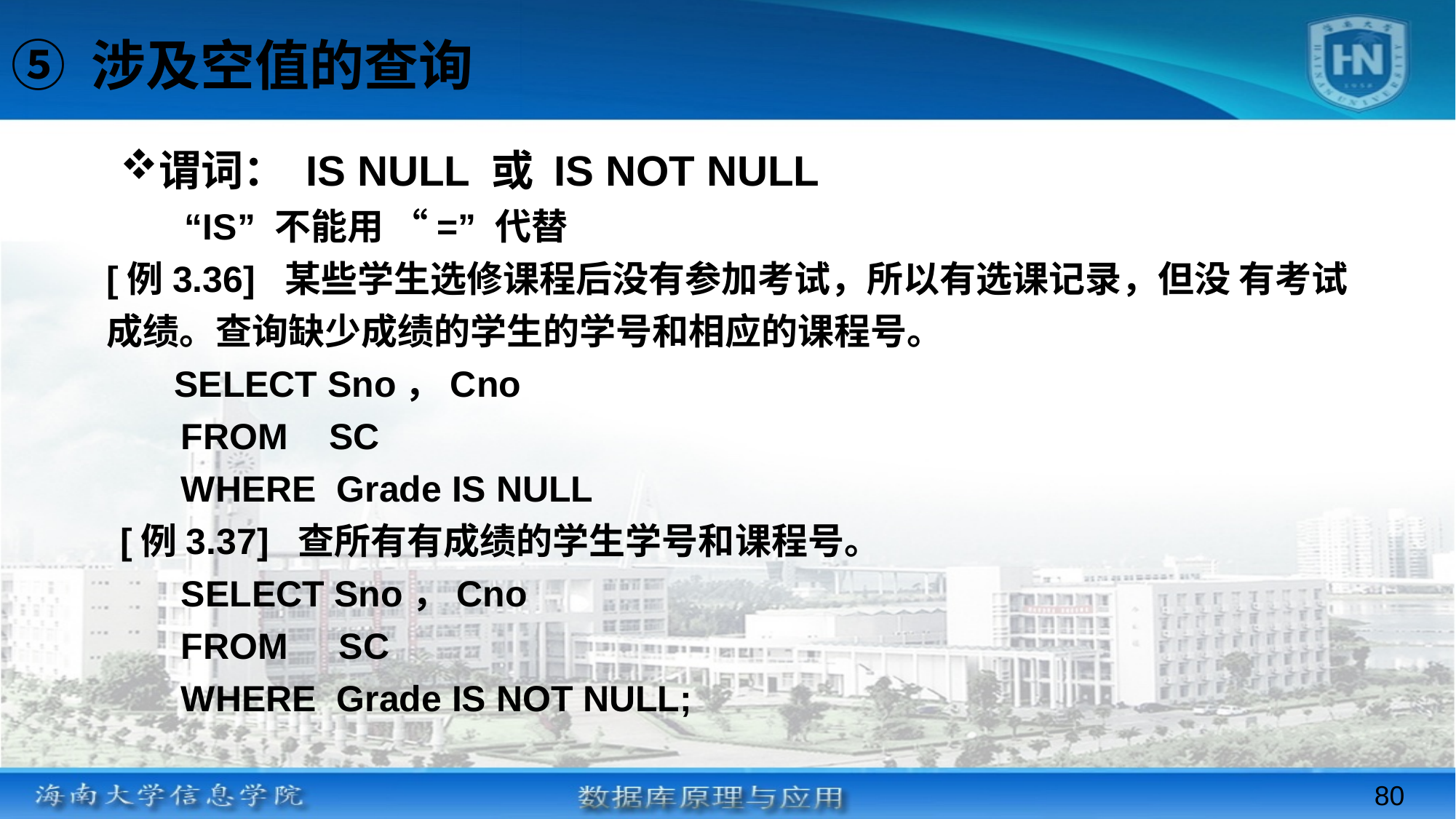

⑤ 涉及空值的查询
谓词： IS NULL 或 IS NOT NULL
 “IS” 不能用 “=” 代替
	[例3.36]  某些学生选修课程后没有参加考试，所以有选课记录，但没 有考试成绩。查询缺少成绩的学生的学号和相应的课程号。
	  SELECT Sno，Cno
      FROM    SC
      WHERE  Grade IS NULL
[例3.37]  查所有有成绩的学生学号和课程号。
      SELECT Sno，Cno
      FROM     SC
      WHERE  Grade IS NOT NULL;